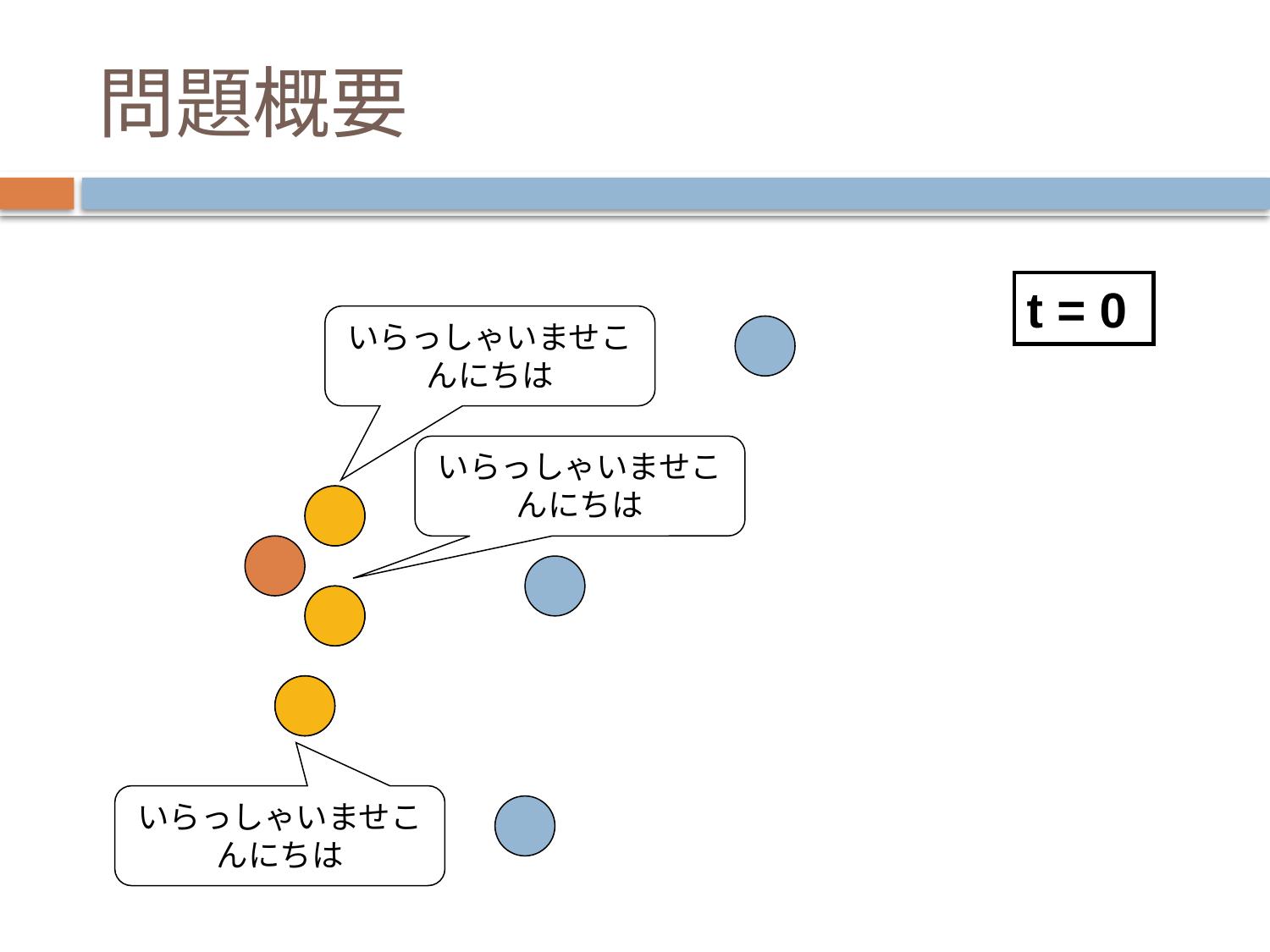

問題概要
t = 0
いらっしゃいませこんにちは

いらっしゃいませこんにちは

いらっしゃいませこんにちは